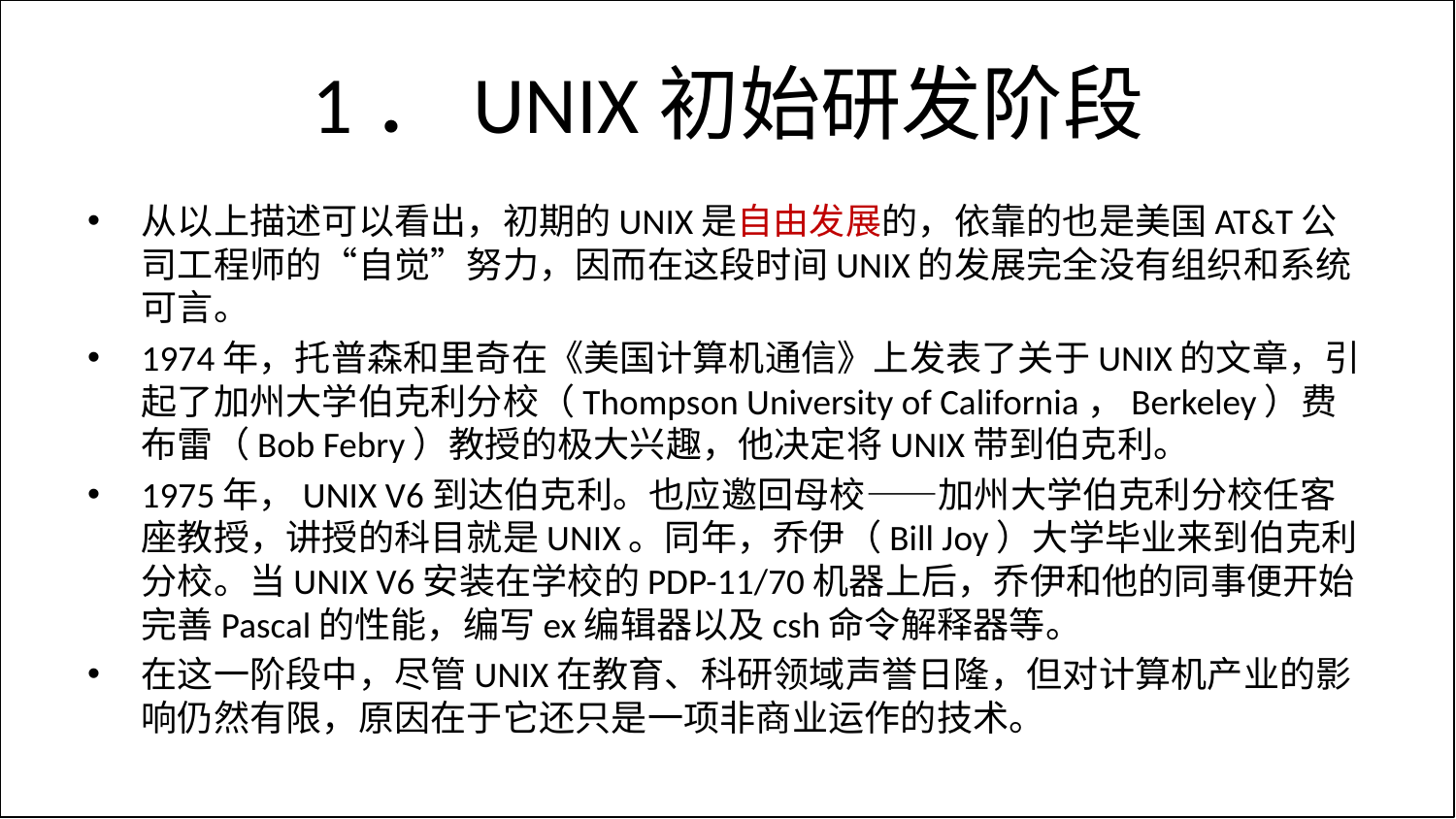

# 1．UNIX初始研发阶段
从以上描述可以看出，初期的UNIX是自由发展的，依靠的也是美国AT&T公司工程师的“自觉”努力，因而在这段时间UNIX的发展完全没有组织和系统可言。
1974年，托普森和里奇在《美国计算机通信》上发表了关于UNIX的文章，引起了加州大学伯克利分校（Thompson University of California，Berkeley）费布雷（Bob Febry）教授的极大兴趣，他决定将UNIX带到伯克利。
1975年，UNIX V6到达伯克利。也应邀回母校——加州大学伯克利分校任客座教授，讲授的科目就是UNIX。同年，乔伊（Bill Joy）大学毕业来到伯克利分校。当UNIX V6安装在学校的PDP-11/70机器上后，乔伊和他的同事便开始完善Pascal的性能，编写ex编辑器以及csh命令解释器等。
在这一阶段中，尽管UNIX在教育、科研领域声誉日隆，但对计算机产业的影响仍然有限，原因在于它还只是一项非商业运作的技术。